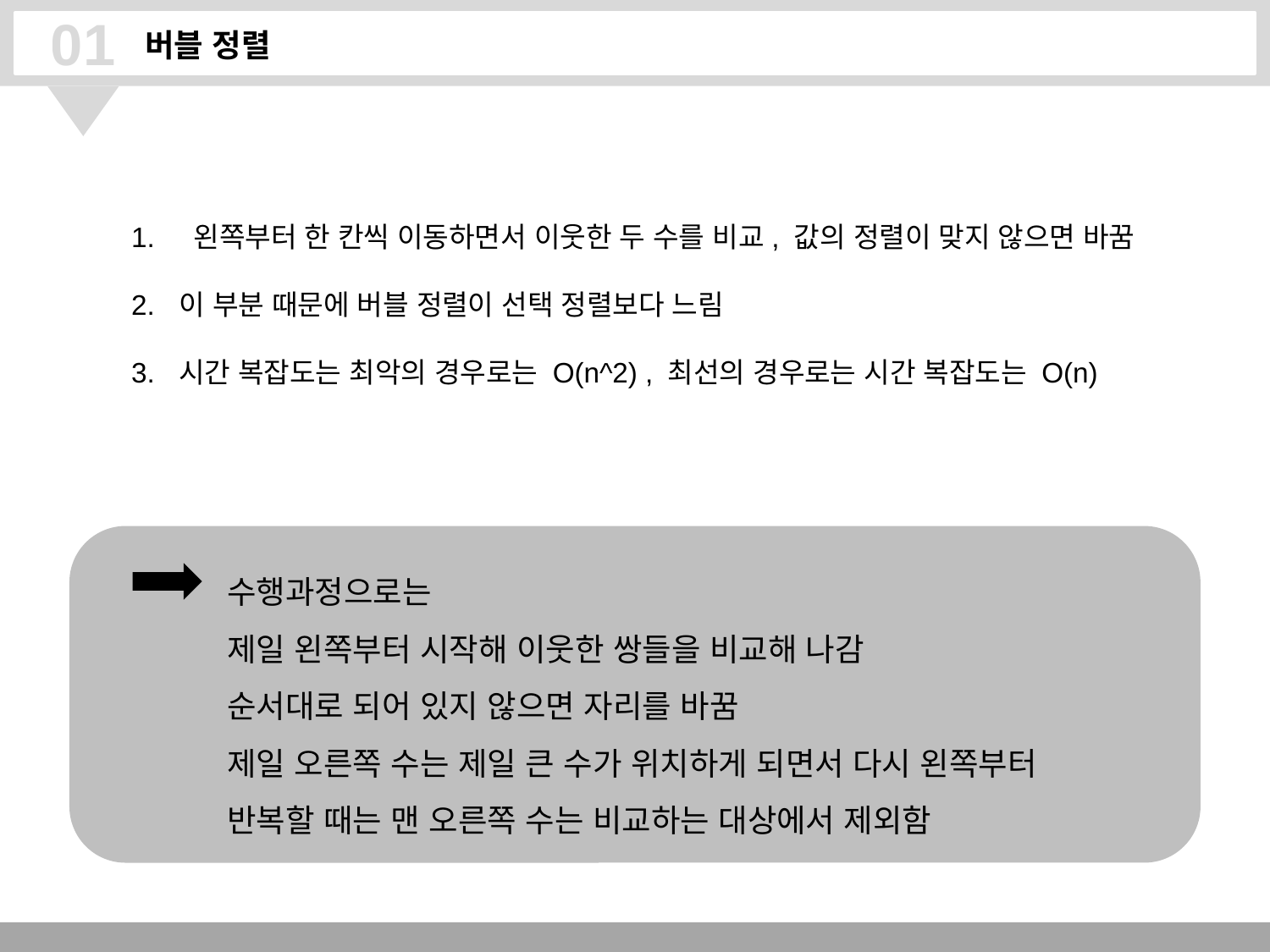

01

버블 정렬

 왼쪽부터 한 칸씩 이동하면서 이웃한 두 수를 비교, 값의 정렬이 맞지 않으면 바꿈
이 부분 때문에 버블 정렬이 선택 정렬보다 느림
시간 복잡도는 최악의 경우로는 O(n^2) , 최선의 경우로는 시간 복잡도는 O(n)

수행과정으로는
제일 왼쪽부터 시작해 이웃한 쌍들을 비교해 나감
순서대로 되어 있지 않으면 자리를 바꿈
제일 오른쪽 수는 제일 큰 수가 위치하게 되면서 다시 왼쪽부터 반복할 때는 맨 오른쪽 수는 비교하는 대상에서 제외함